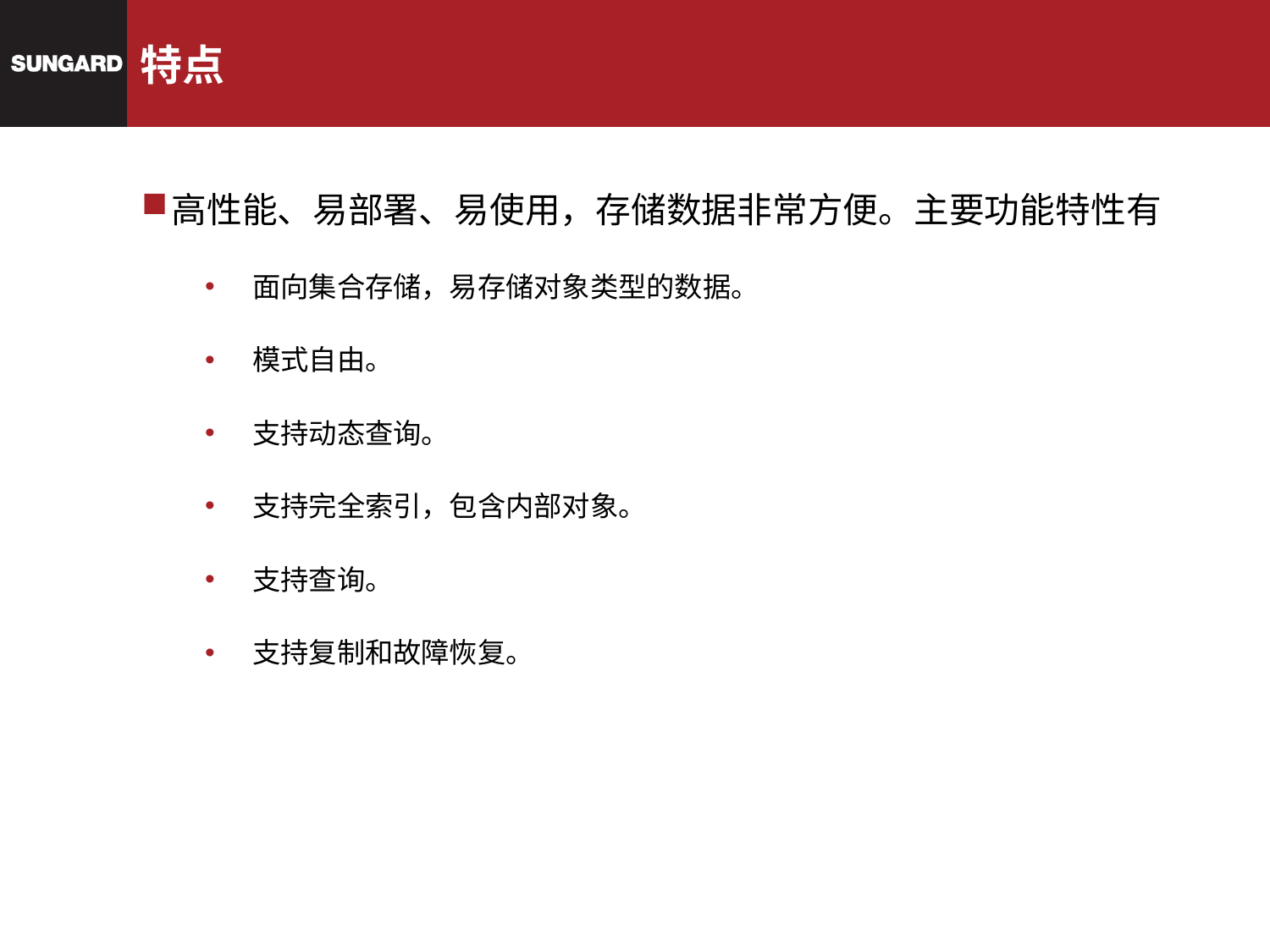

# 特点
高性能、易部署、易使用，存储数据非常方便。主要功能特性有
面向集合存储，易存储对象类型的数据。
模式自由。
支持动态查询。
支持完全索引，包含内部对象。
支持查询。
支持复制和故障恢复。